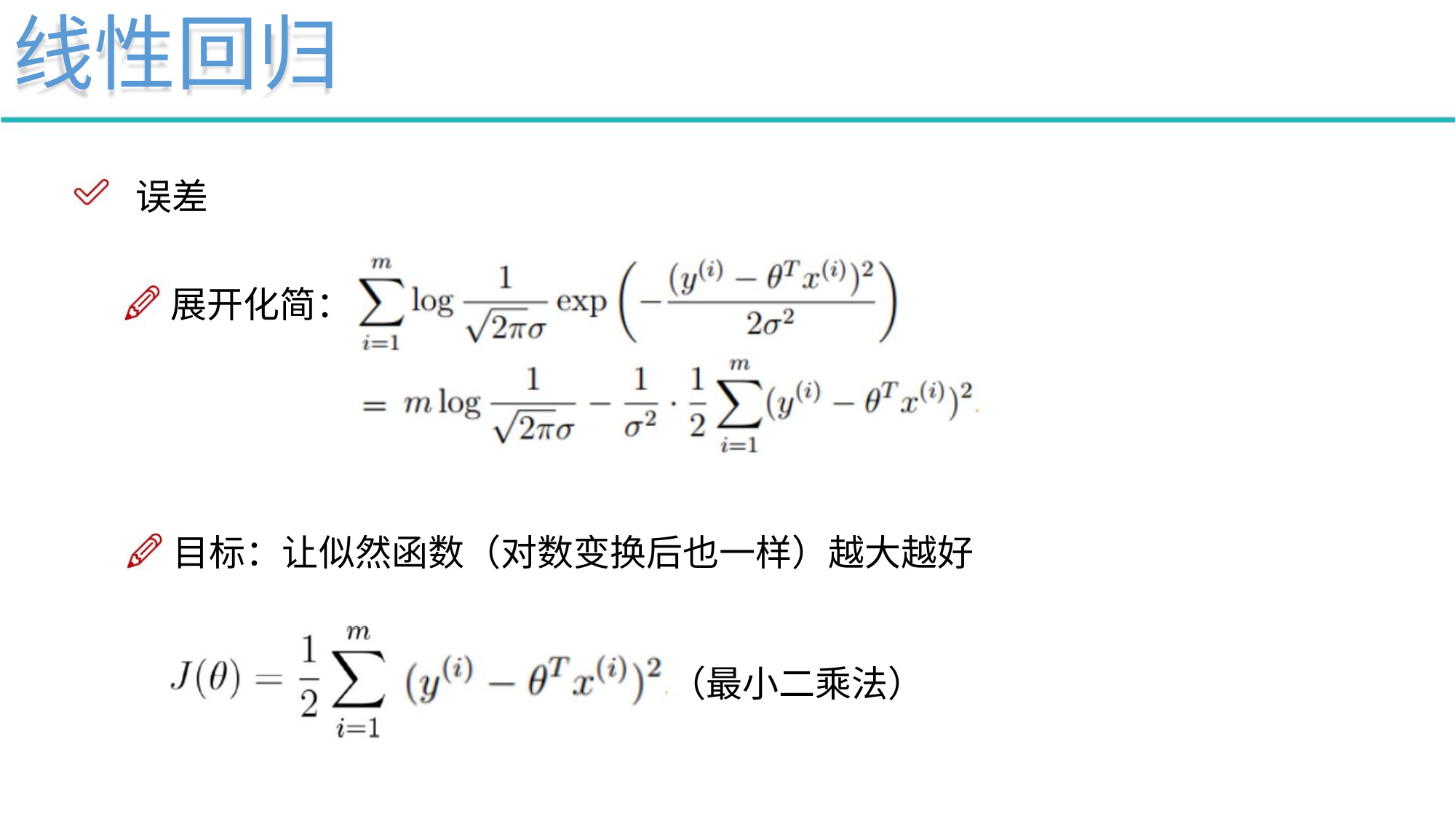

线性回归
误差
展开化简：
目标：让似然函数（对数变换后也一样）越大越好
（最小二乘法）